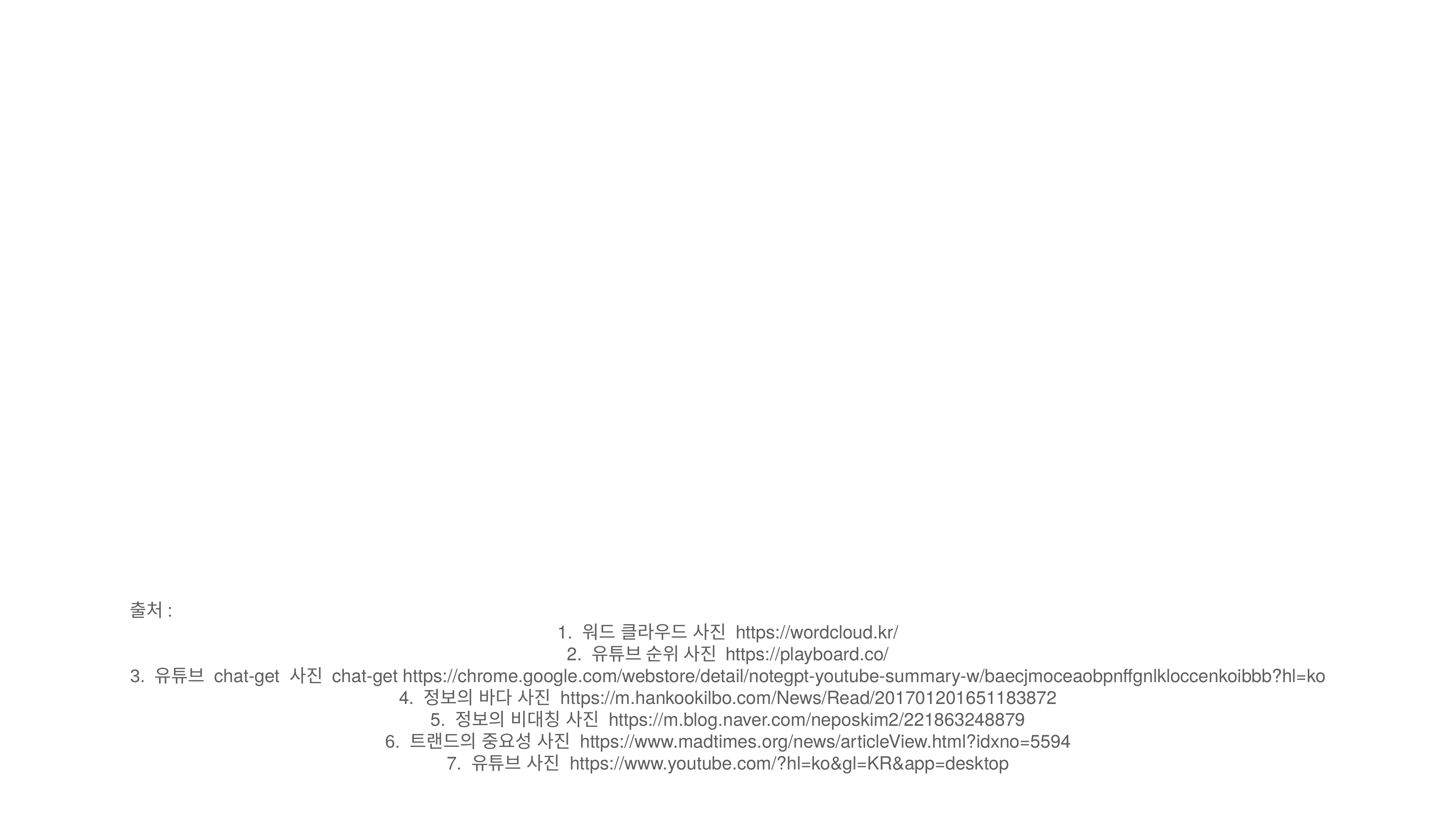

출처:
1. 워드 클라우드 사진 https://wordcloud.kr/
2. 유튜브 순위 사진 https://playboard.co/
3. 유튜브 chat-get 사진 chat-get https://chrome.google.com/webstore/detail/notegpt-youtube-summary-w/baecjmoceaobpnffgnlkloccenkoibbb?hl=ko
4. 정보의 바다 사진 https://m.hankookilbo.com/News/Read/201701201651183872
5. 정보의 비대칭 사진 https://m.blog.naver.com/neposkim2/221863248879
6. 트랜드의 중요성 사진 https://www.madtimes.org/news/articleView.html?idxno=5594
7. 유튜브 사진 https://www.youtube.com/?hl=ko&gl=KR&app=desktop